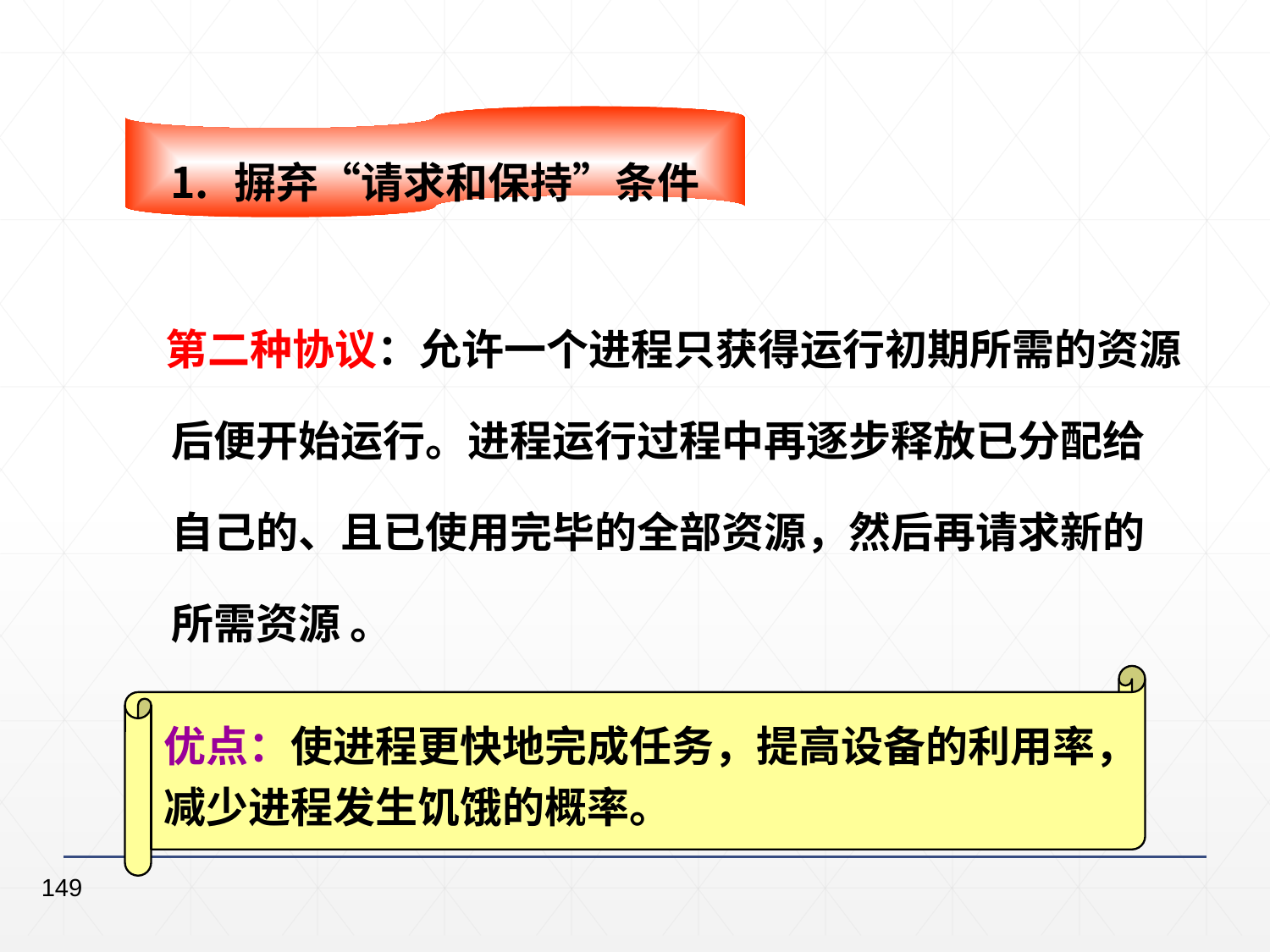

149
摒弃“请求和保持”条件
     第二种协议：允许一个进程只获得运行初期所需的资源后便开始运行。进程运行过程中再逐步释放已分配给自己的、且已使用完毕的全部资源，然后再请求新的所需资源 。
优点：使进程更快地完成任务，提高设备的利用率，
减少进程发生饥饿的概率。
149